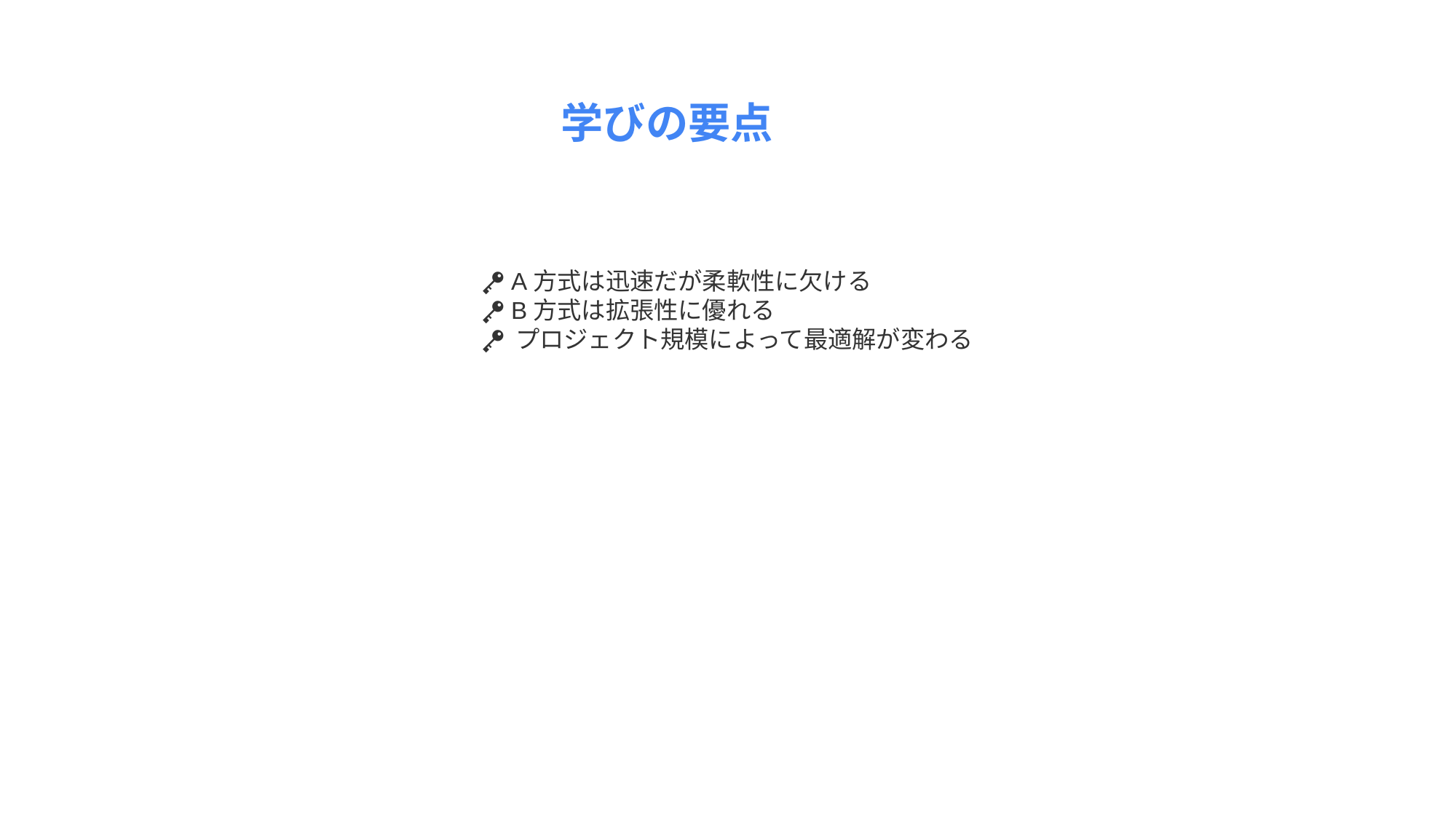

学びの要点
🔑 A方式は迅速だが柔軟性に欠ける
🔑 B方式は拡張性に優れる
🔑 プロジェクト規模によって最適解が変わる